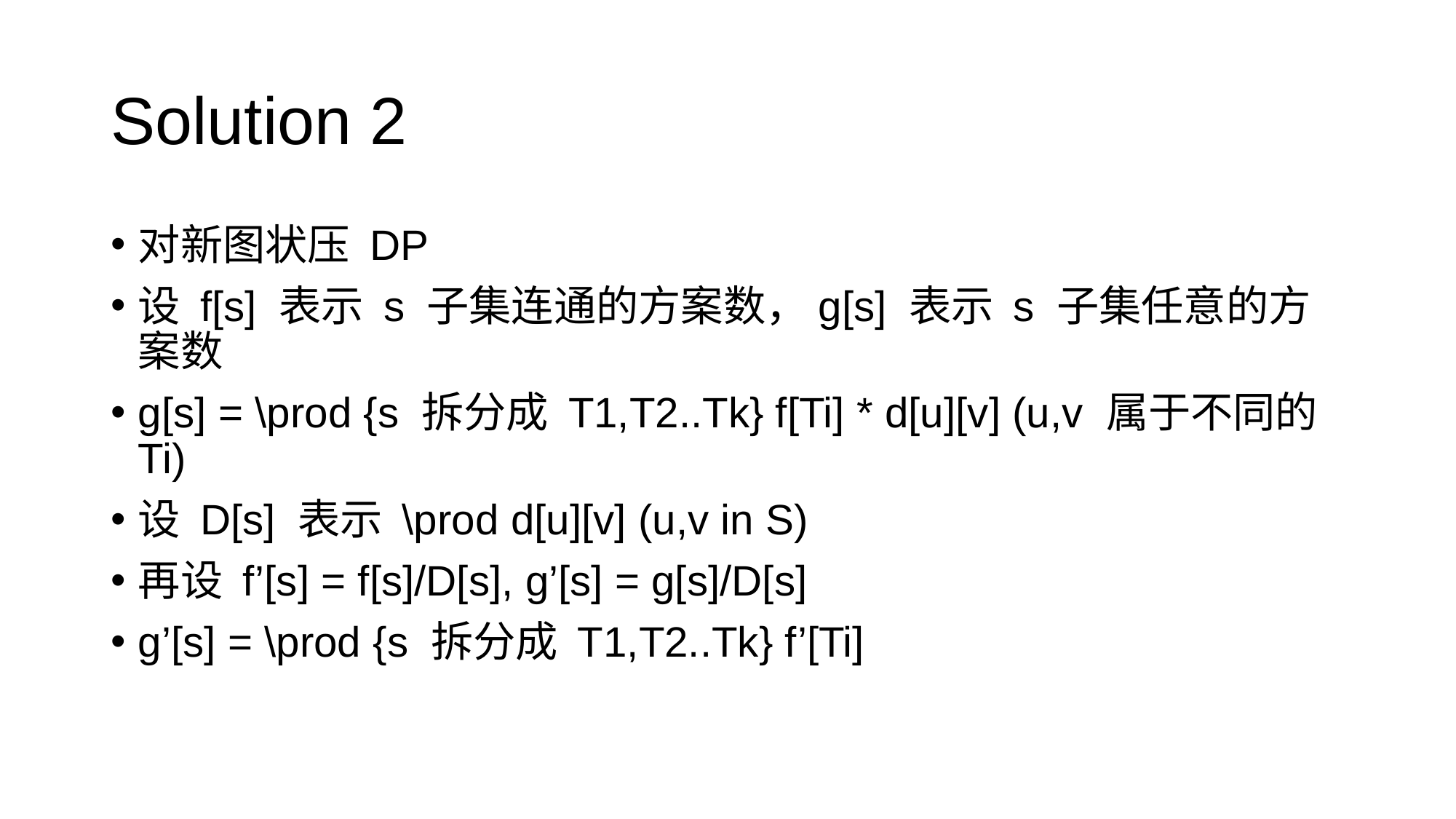

# Solution 2
对新图状压 DP
设 f[s] 表示 s 子集连通的方案数，g[s] 表示 s 子集任意的方案数
g[s] = \prod {s 拆分成 T1,T2..Tk} f[Ti] * d[u][v] (u,v 属于不同的 Ti)
设 D[s] 表示 \prod d[u][v] (u,v in S)
再设 f’[s] = f[s]/D[s], g’[s] = g[s]/D[s]
g’[s] = \prod {s 拆分成 T1,T2..Tk} f’[Ti]